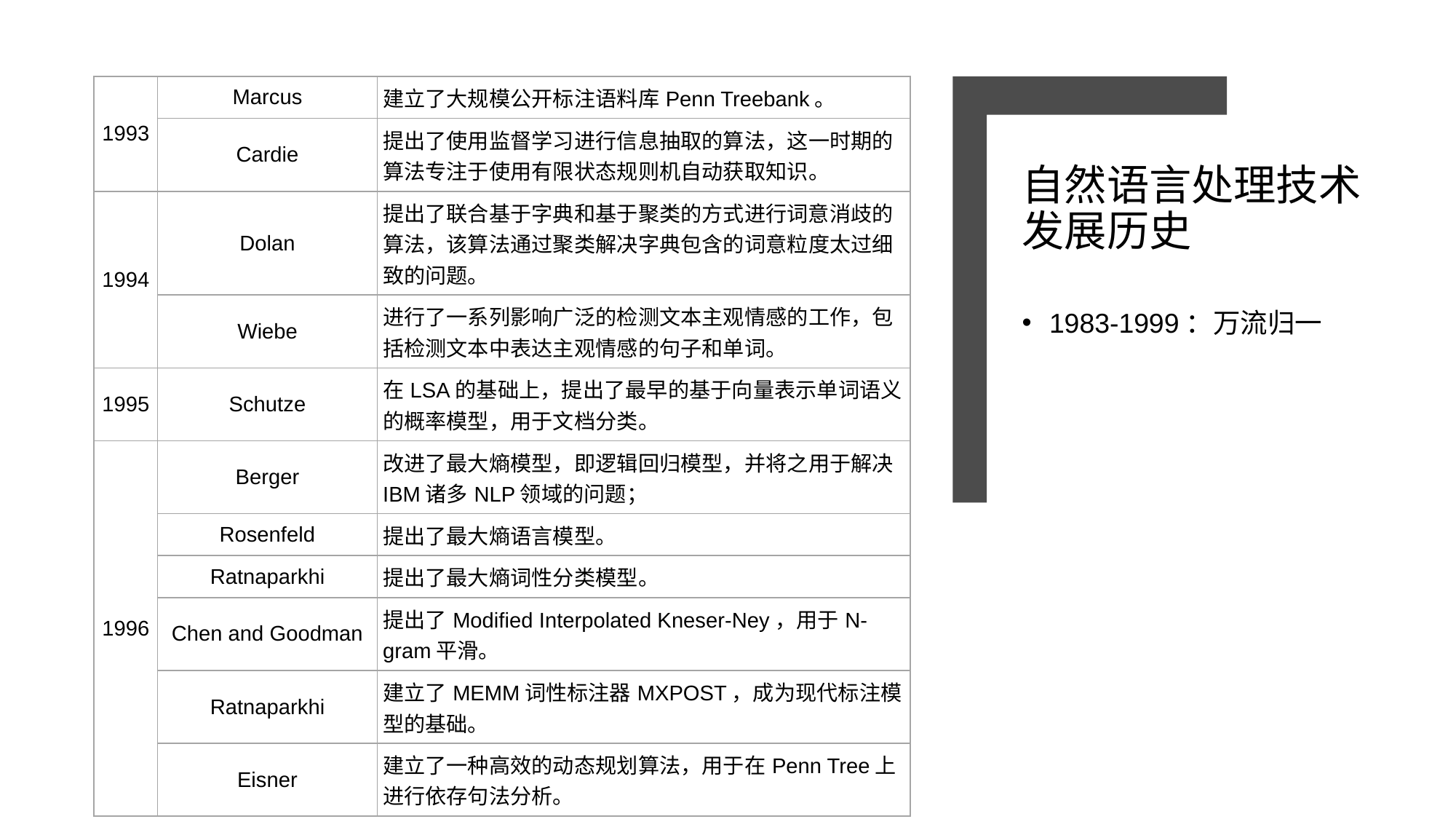

| 1993 | Marcus | 建立了大规模公开标注语料库Penn Treebank。 |
| --- | --- | --- |
|  | Cardie | 提出了使用监督学习进行信息抽取的算法，这一时期的算法专注于使用有限状态规则机自动获取知识。 |
| 1994 | Dolan | 提出了联合基于字典和基于聚类的方式进行词意消歧的算法，该算法通过聚类解决字典包含的词意粒度太过细致的问题。 |
|  | Wiebe | 进行了一系列影响广泛的检测文本主观情感的工作，包括检测文本中表达主观情感的句子和单词。 |
| 1995 | Schutze | 在LSA的基础上，提出了最早的基于向量表示单词语义的概率模型，用于文档分类。 |
| 1996 | Berger | 改进了最大熵模型，即逻辑回归模型，并将之用于解决IBM诸多NLP领域的问题； |
|  | Rosenfeld | 提出了最大熵语言模型。 |
|  | Ratnaparkhi | 提出了最大熵词性分类模型。 |
|  | Chen and Goodman | 提出了Modified Interpolated Kneser-Ney，用于N-gram平滑。 |
|  | Ratnaparkhi | 建立了MEMM词性标注器MXPOST，成为现代标注模型的基础。 |
|  | Eisner | 建立了一种高效的动态规划算法，用于在Penn Tree上进行依存句法分析。 |

# 自然语言处理技术发展历史
1983-1999：万流归一